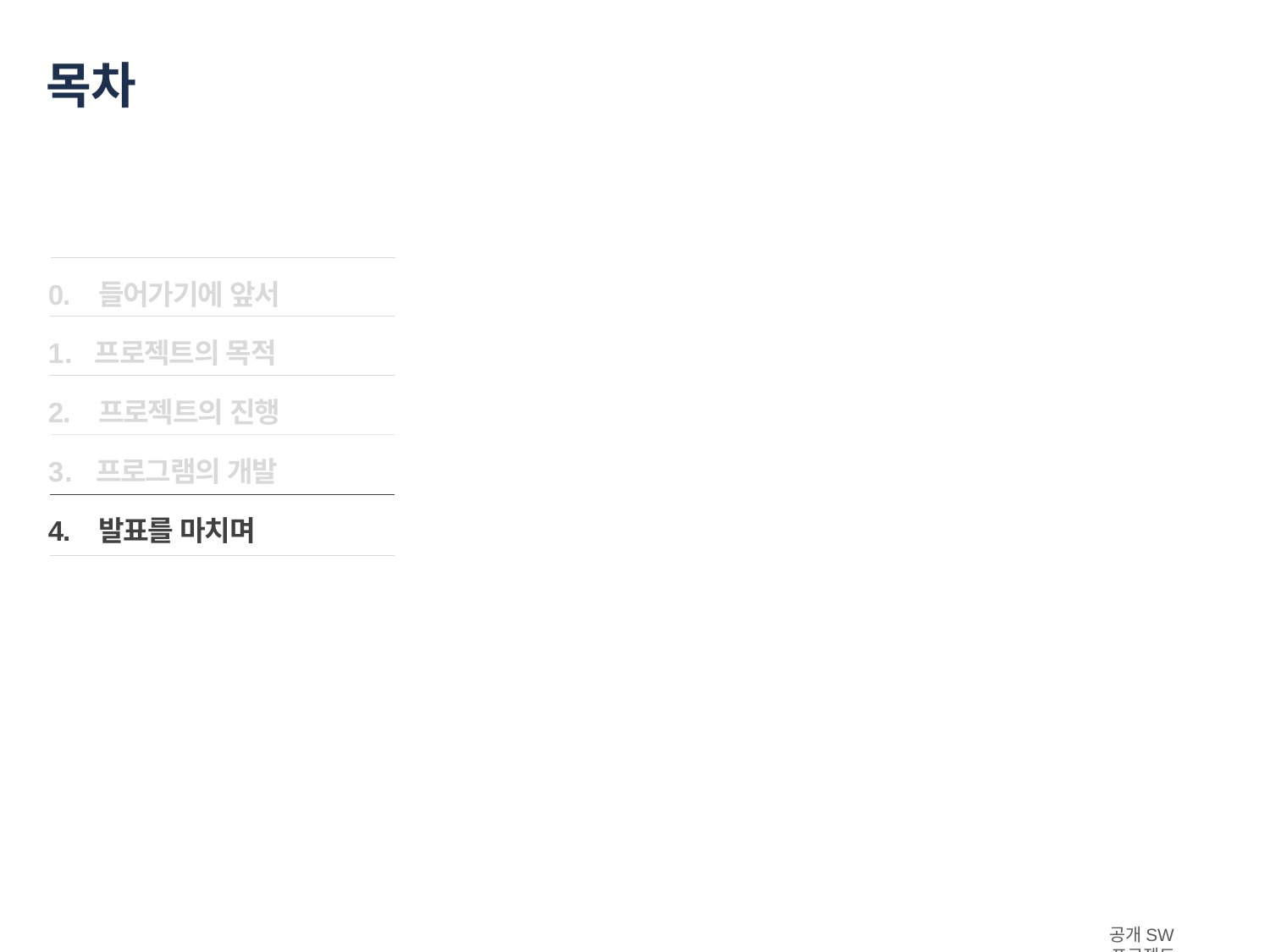

# 목차
0.   들어가기에 앞서
프로젝트의 목적
2.   프로젝트의 진행
프로그램의 개발
4.   발표를 마치며

공개SW프로젝트